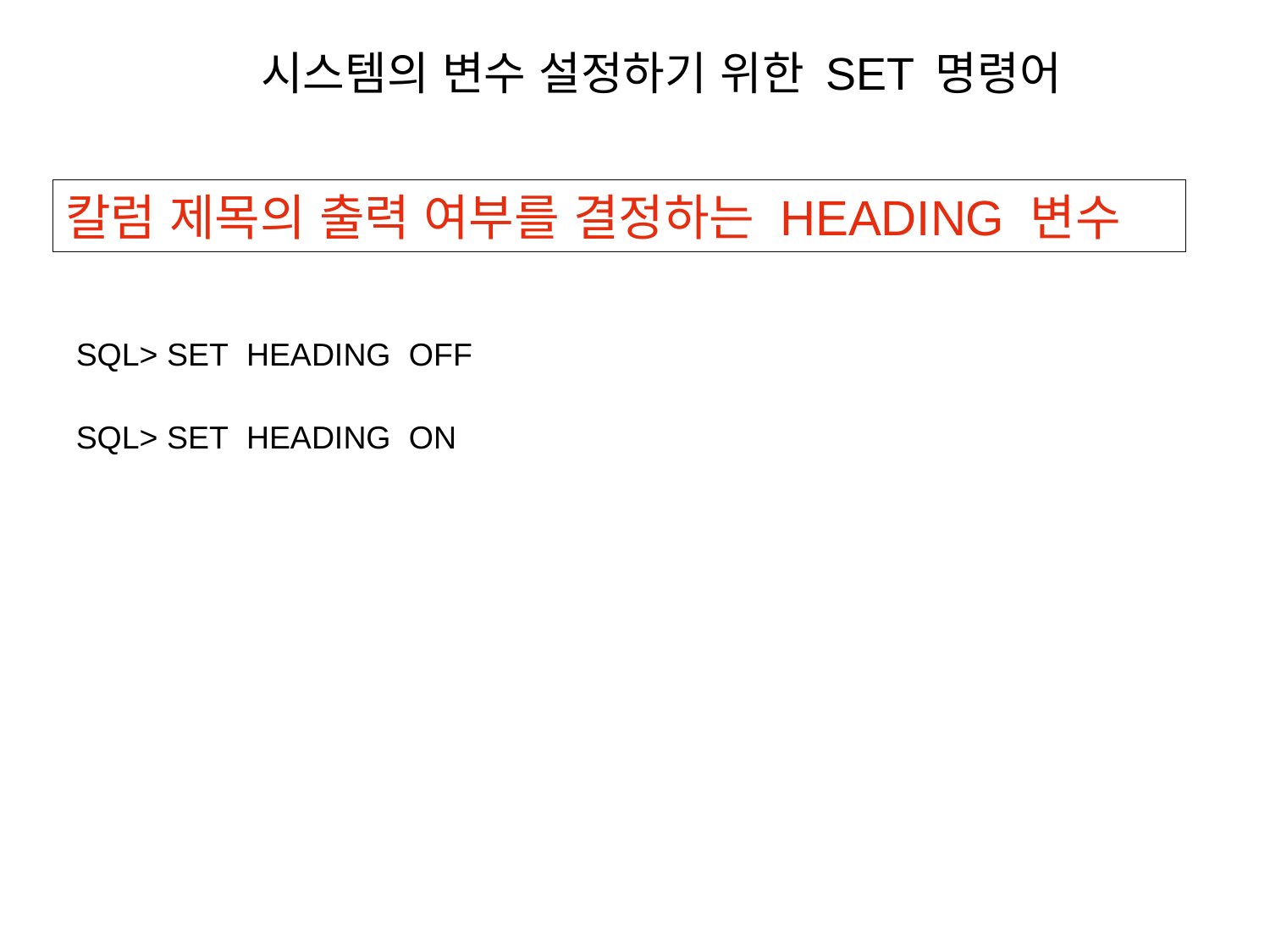

# 시스템의 변수 설정하기 위한 SET 명령어
칼럼 제목의 출력 여부를 결정하는 HEADING 변수
SQL> SET  HEADING  OFF

SQL> SET  HEADING  ON